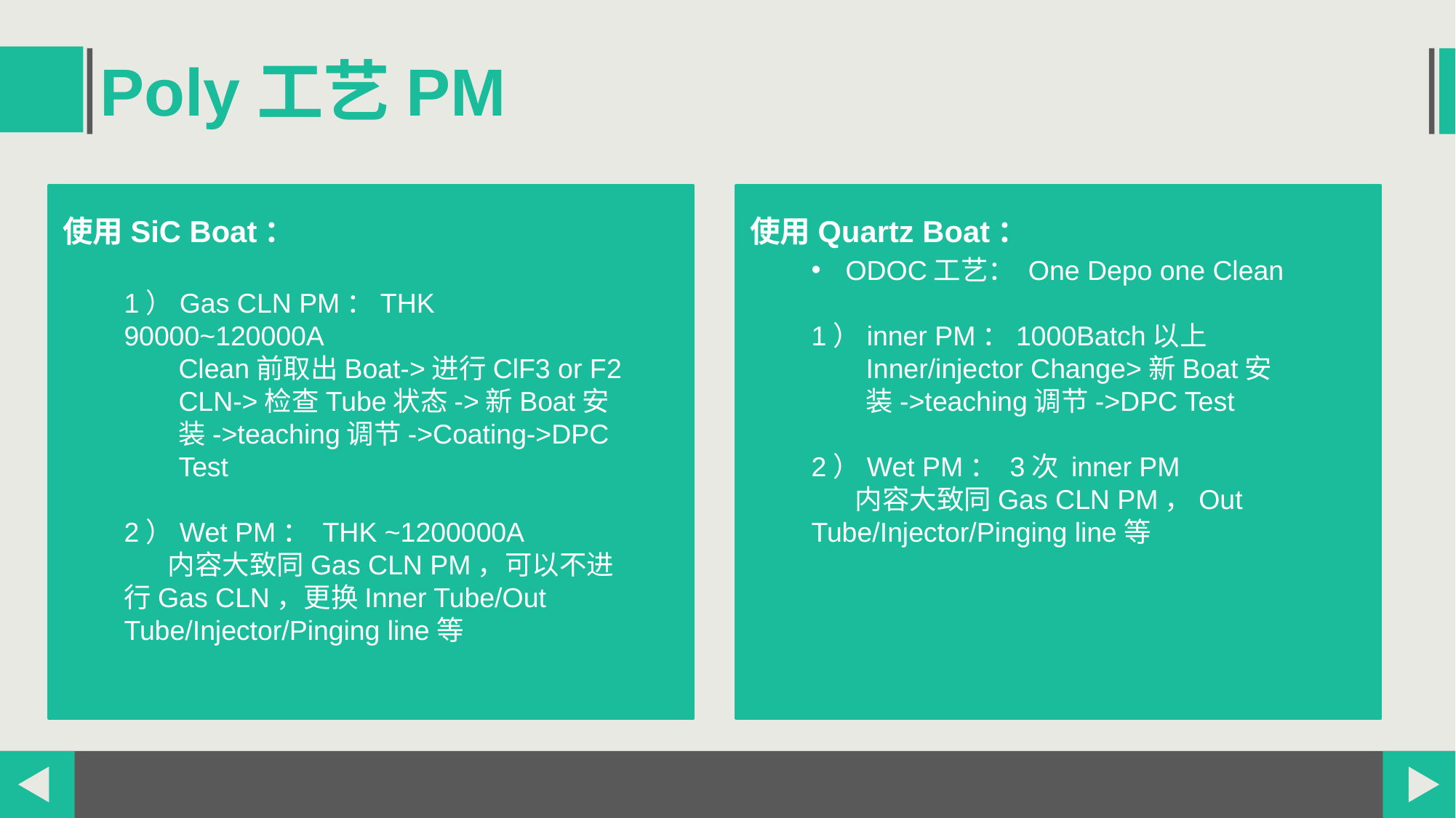

Poly工艺PM

使用SiC Boat：

使用Quartz Boat：

1）Gas CLN PM：THK 90000~120000A
Clean前取出Boat->进行ClF3 or F2 CLN->检查Tube状态->新Boat安装->teaching调节->Coating->DPC Test

2）Wet PM： THK ~1200000A
      内容大致同Gas CLN PM，可以不进  行Gas CLN，更换Inner Tube/Out Tube/Injector/Pinging line等

ODOC工艺： One Depo one Clean

1）inner PM：1000Batch以上
Inner/injector Change>新Boat安装->teaching调节->DPC Test

2）Wet PM： 3次 inner PM
      内容大致同Gas CLN PM，Out Tube/Injector/Pinging line等